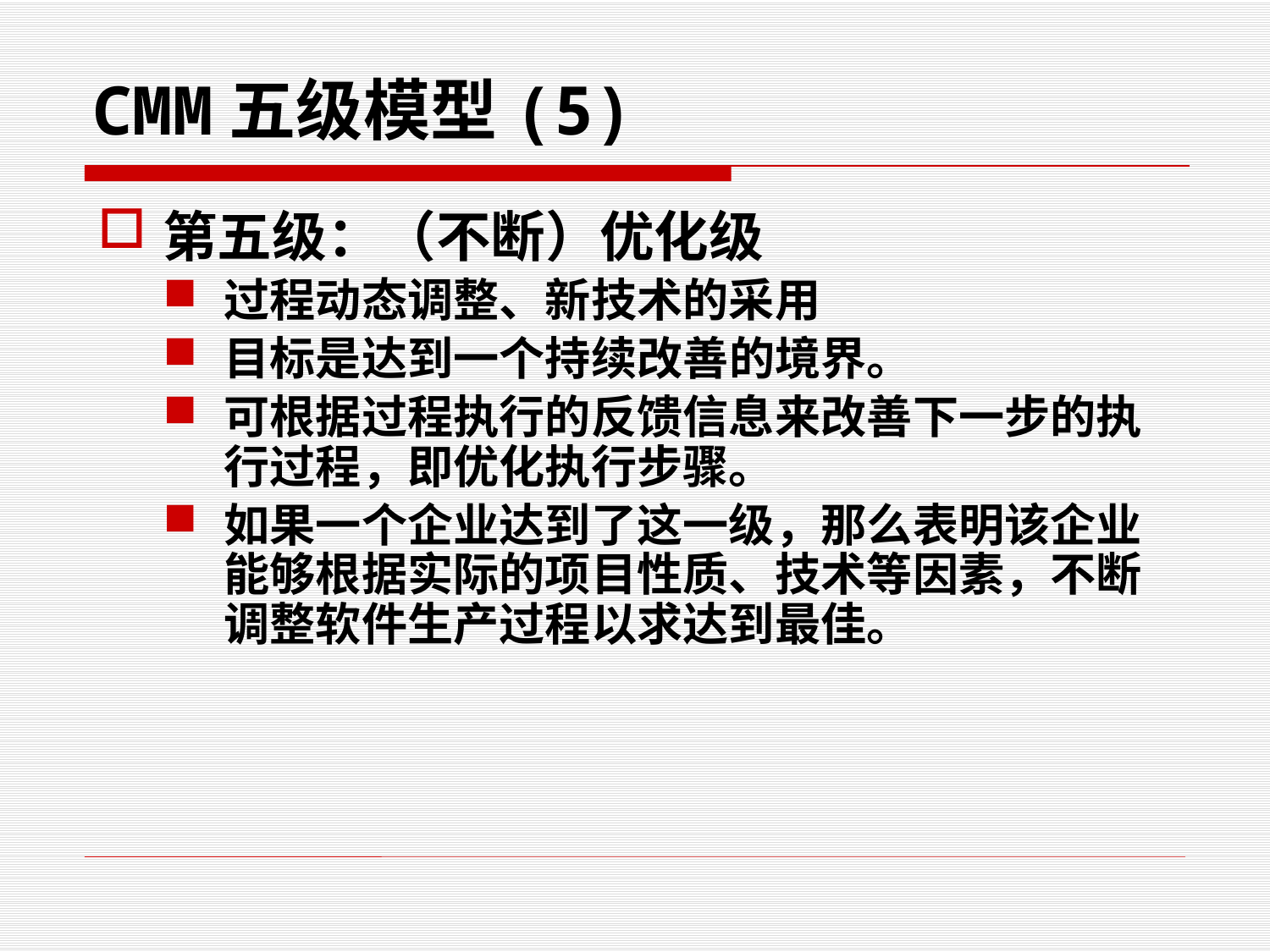

# CMM五级模型(5)
第五级：（不断）优化级
过程动态调整、新技术的采用
目标是达到一个持续改善的境界。
可根据过程执行的反馈信息来改善下一步的执行过程，即优化执行步骤。
如果一个企业达到了这一级，那么表明该企业能够根据实际的项目性质、技术等因素，不断调整软件生产过程以求达到最佳。